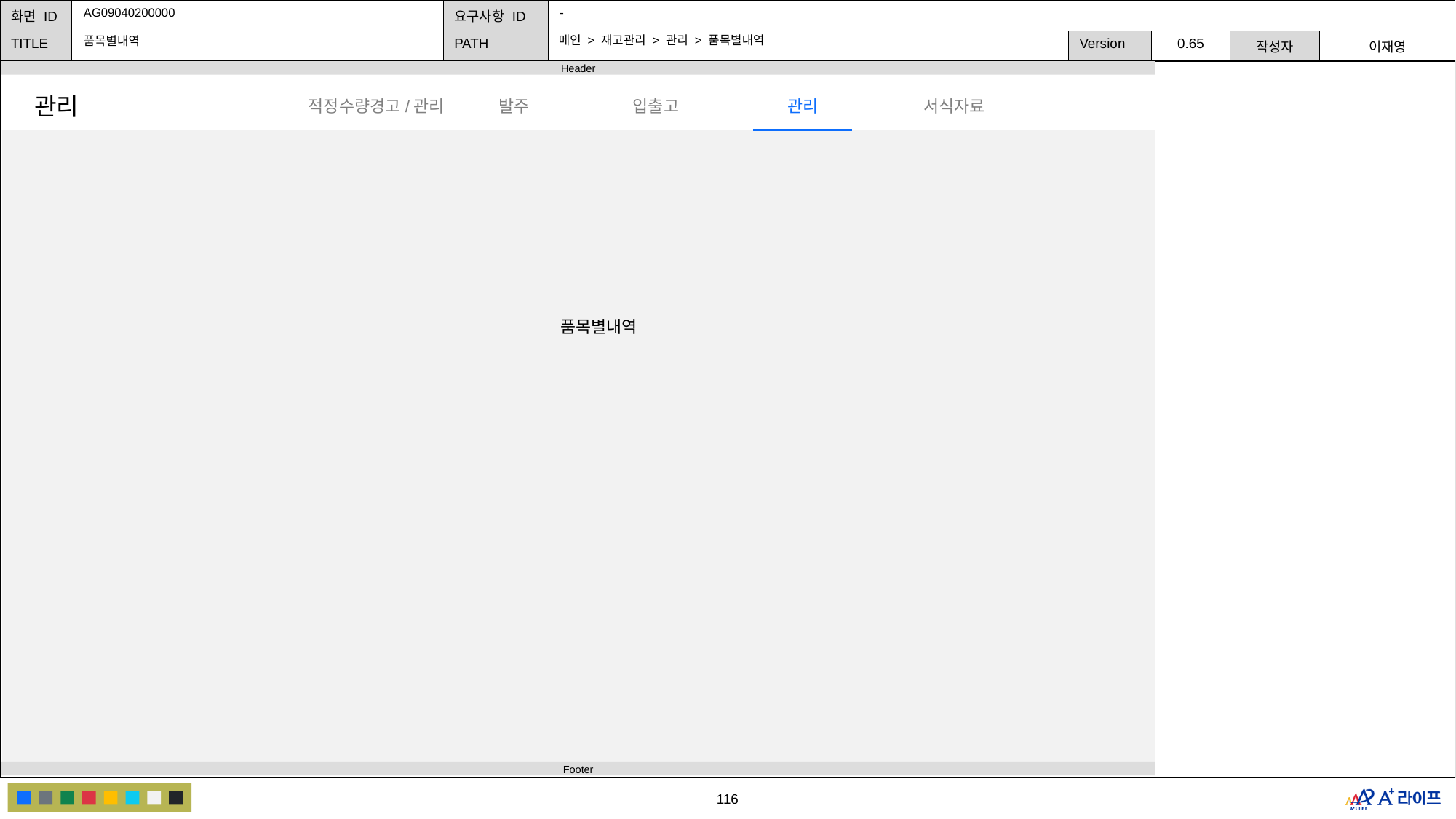

AG09040200000
-

메인 > 재고관리 > 관리 > 품목별내역
품목별내역
관리
발주
관리
적정수량경고/관리
입출고
서식자료
품목별내역